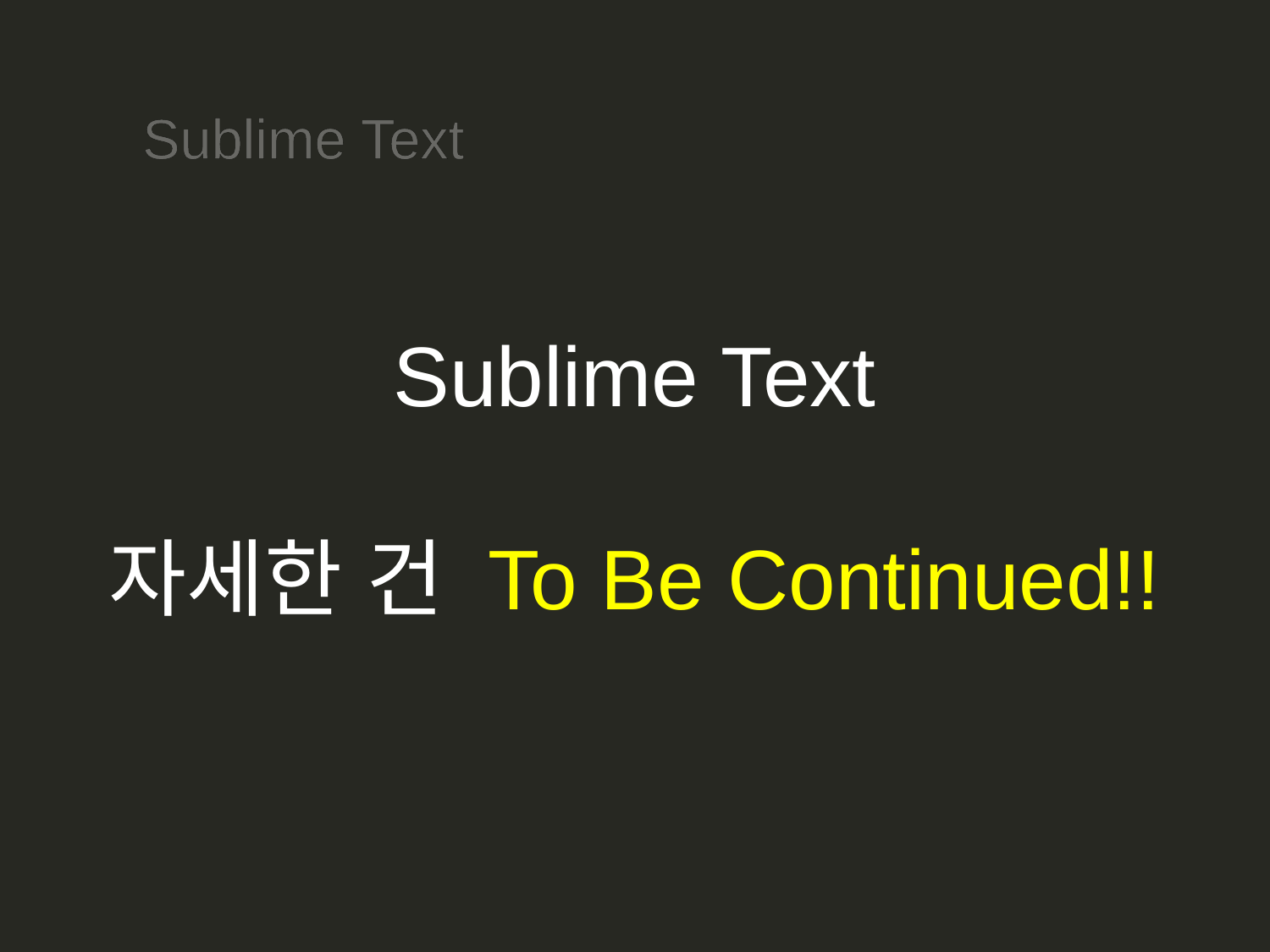

Sublime Text
Sublime Text

자세한 건 To Be Continued!!